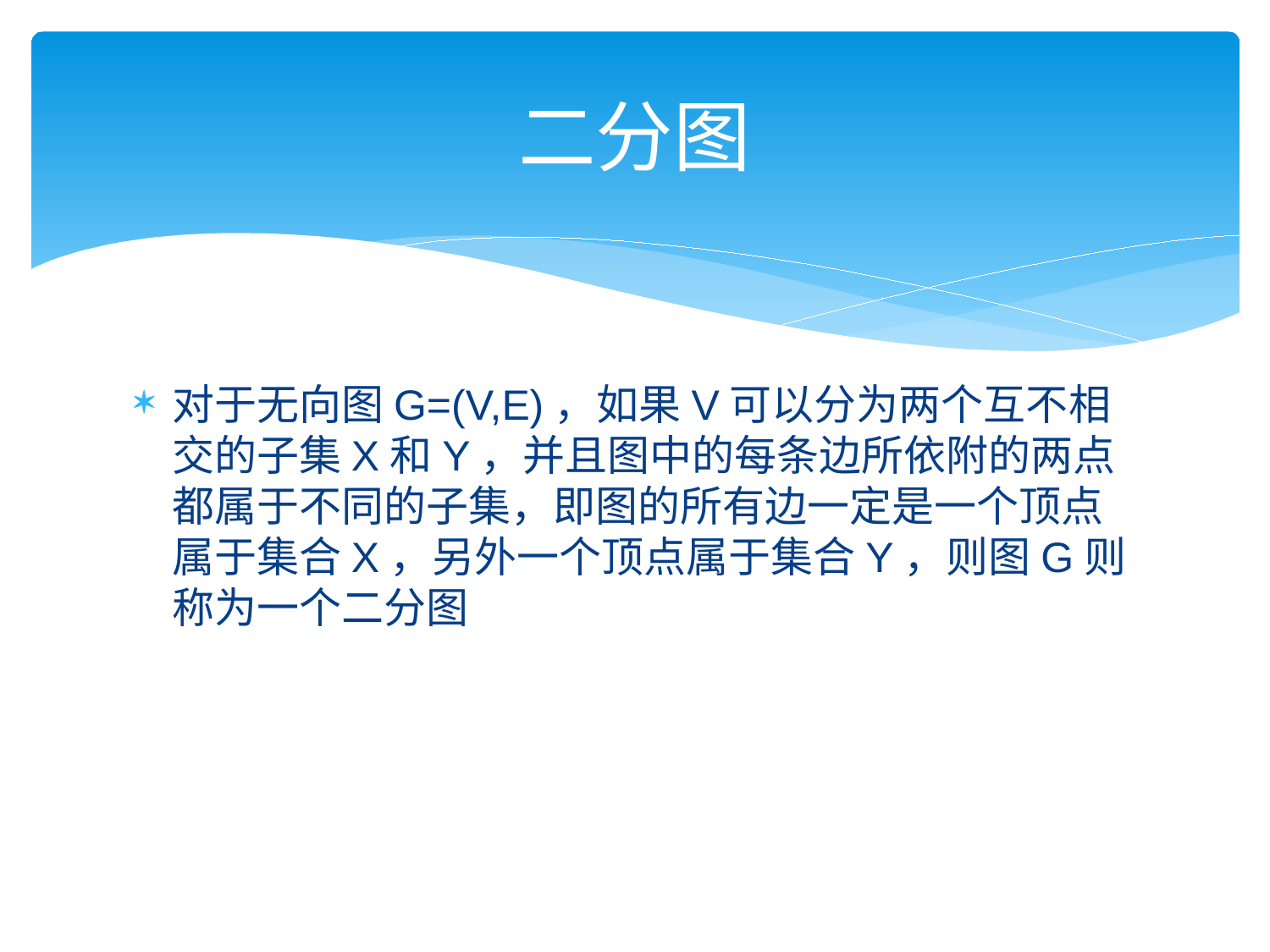

# 二分图
对于无向图G=(V,E)，如果V可以分为两个互不相交的子集X和Y，并且图中的每条边所依附的两点都属于不同的子集，即图的所有边一定是一个顶点属于集合X，另外一个顶点属于集合Y，则图G则称为一个二分图